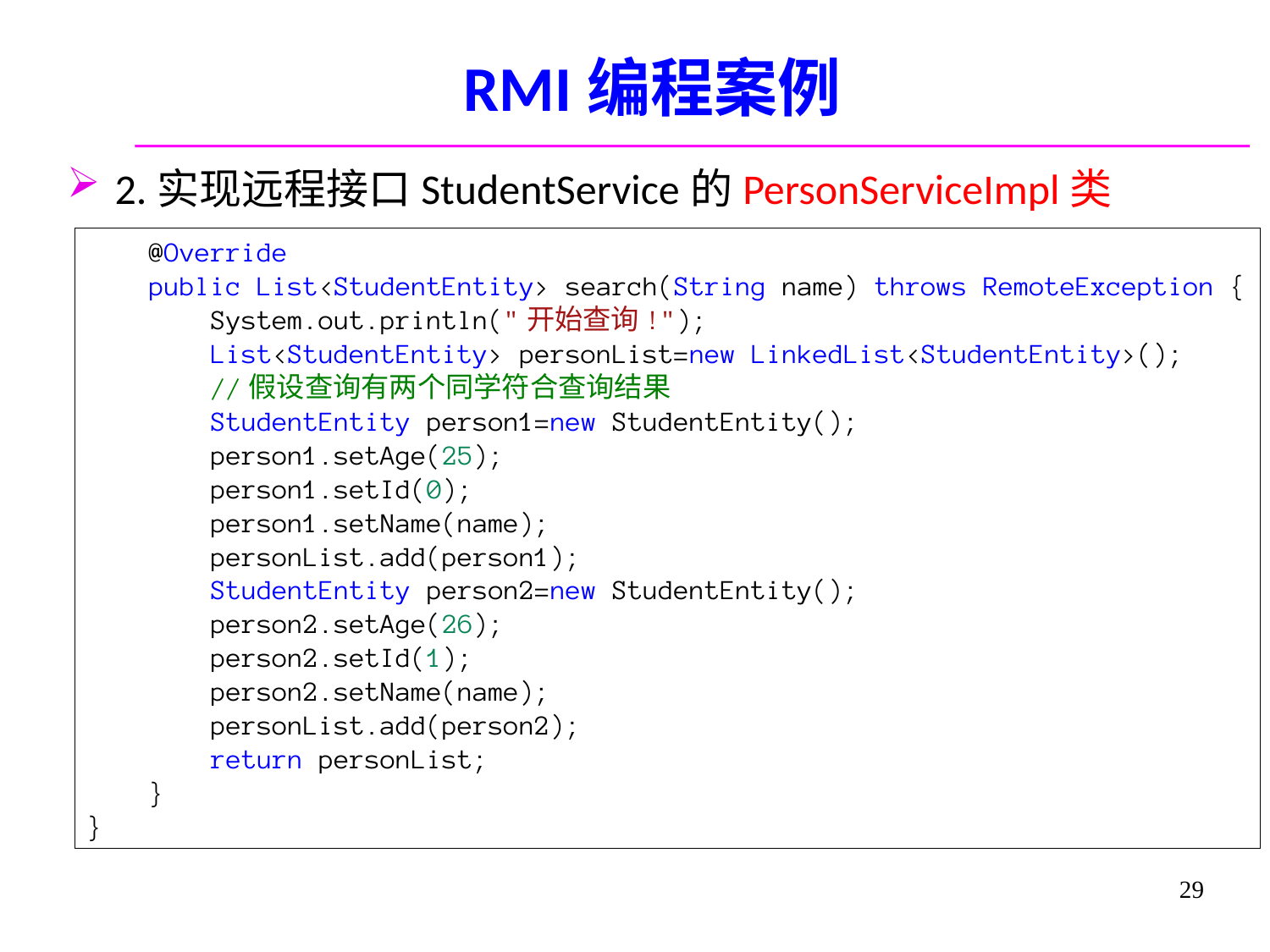

# RMI编程案例
2.实现远程接口StudentService的PersonServiceImpl类
    @Override
    public List<StudentEntity> search(String name) throws RemoteException {
        System.out.println("开始查询!");
        List<StudentEntity> personList=new LinkedList<StudentEntity>();
        //假设查询有两个同学符合查询结果
        StudentEntity person1=new StudentEntity();
        person1.setAge(25);
        person1.setId(0);
        person1.setName(name);
        personList.add(person1);
        StudentEntity person2=new StudentEntity();
        person2.setAge(26);
        person2.setId(1);
        person2.setName(name);
        personList.add(person2);
        return personList;
    }
}
29